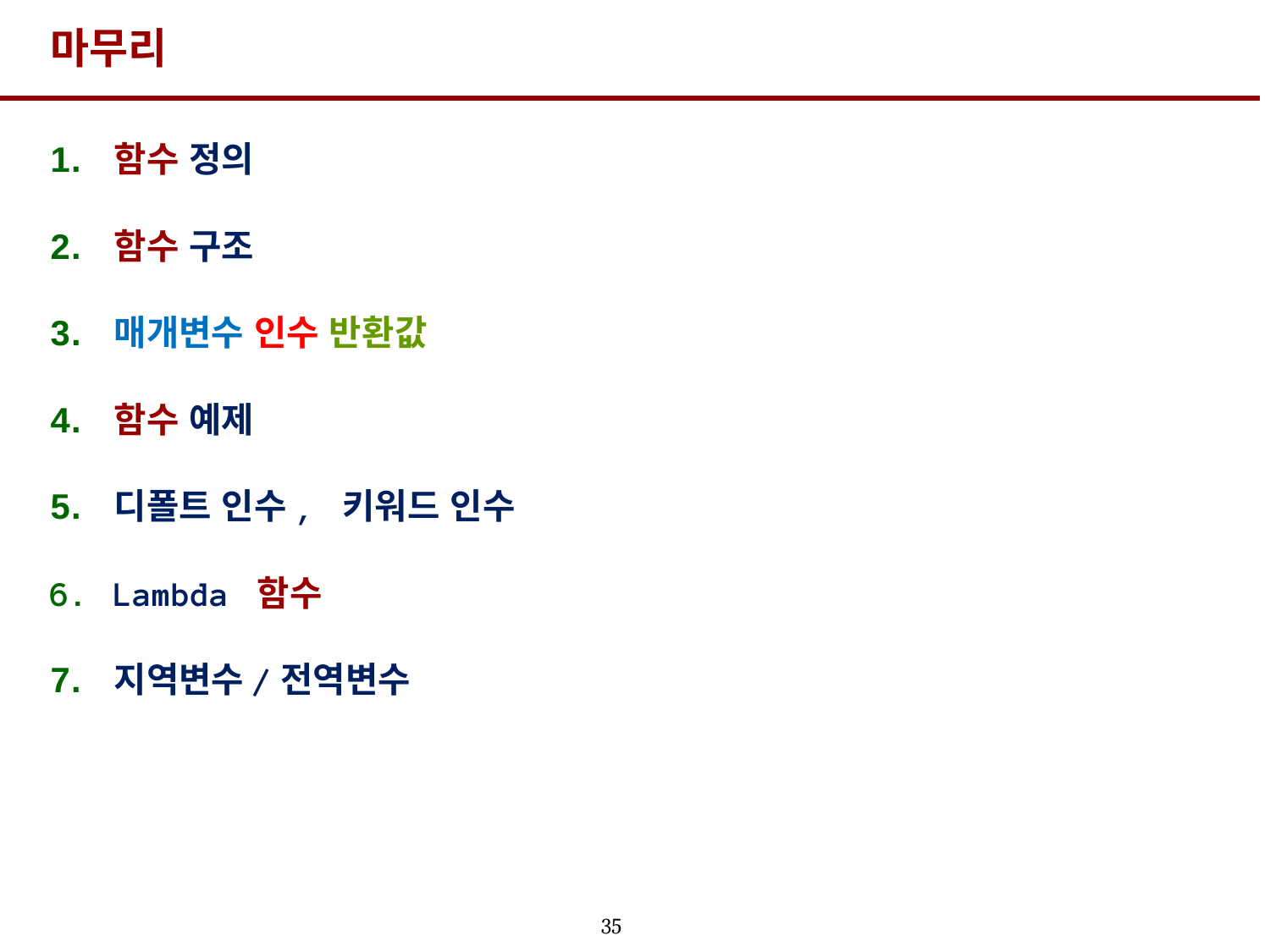

# 마무리
함수 정의
함수 구조
매개변수 인수 반환값
함수 예제
디폴트 인수, 키워드 인수
Lambda 함수
지역변수/전역변수

35